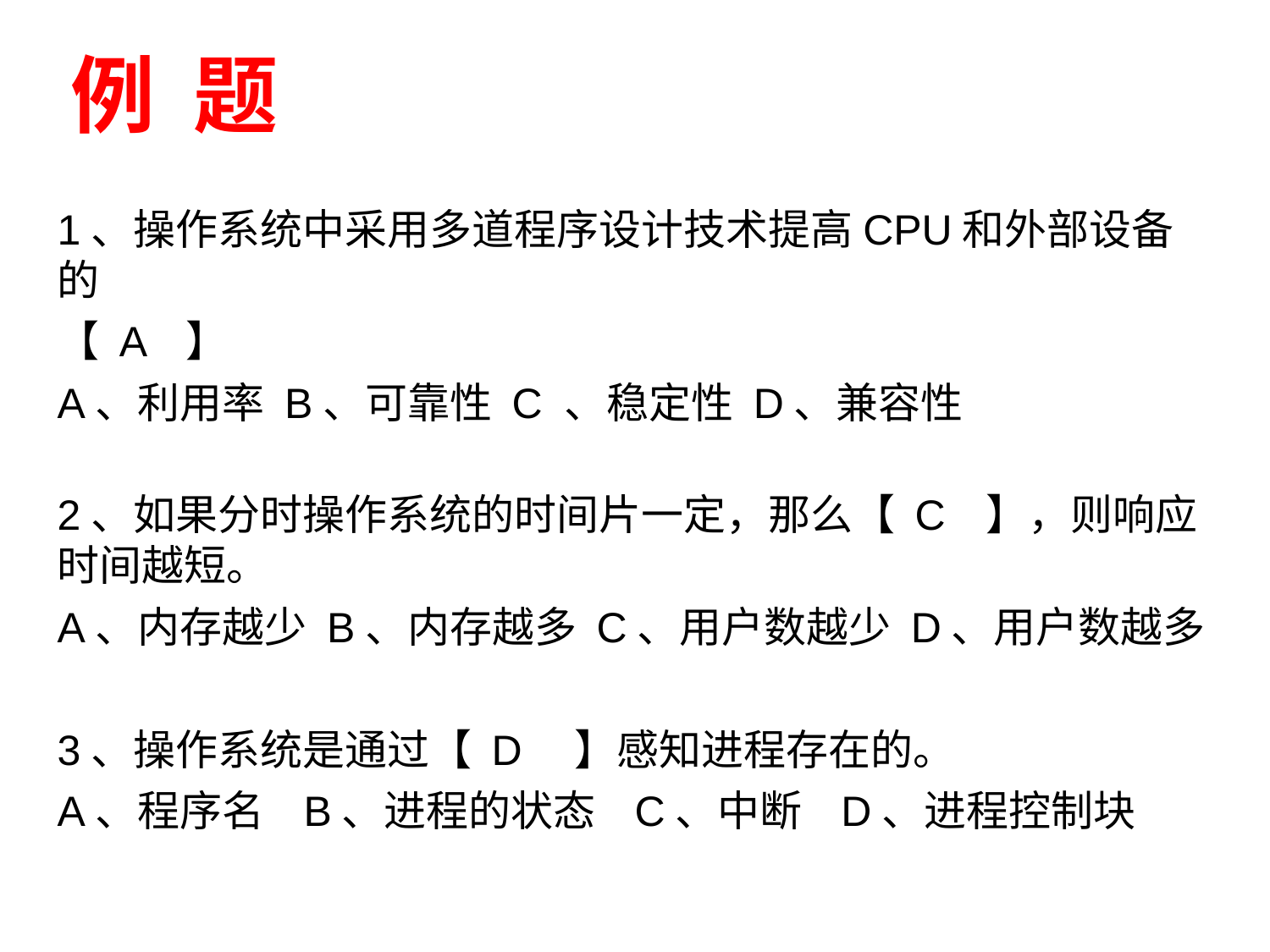

例  题
1、操作系统中采用多道程序设计技术提高CPU和外部设备的
【 AA】
A、利用率 B、可靠性 C 、稳定性 D、兼容性

2、如果分时操作系统的时间片一定，那么【 CC】，则响应时间越短。
A、内存越少 B、内存越多 C、用户数越少 D、用户数越多

3、操作系统是通过【 DD 】感知进程存在的。
A、程序名   B、进程的状态   C、中断   D、进程控制块